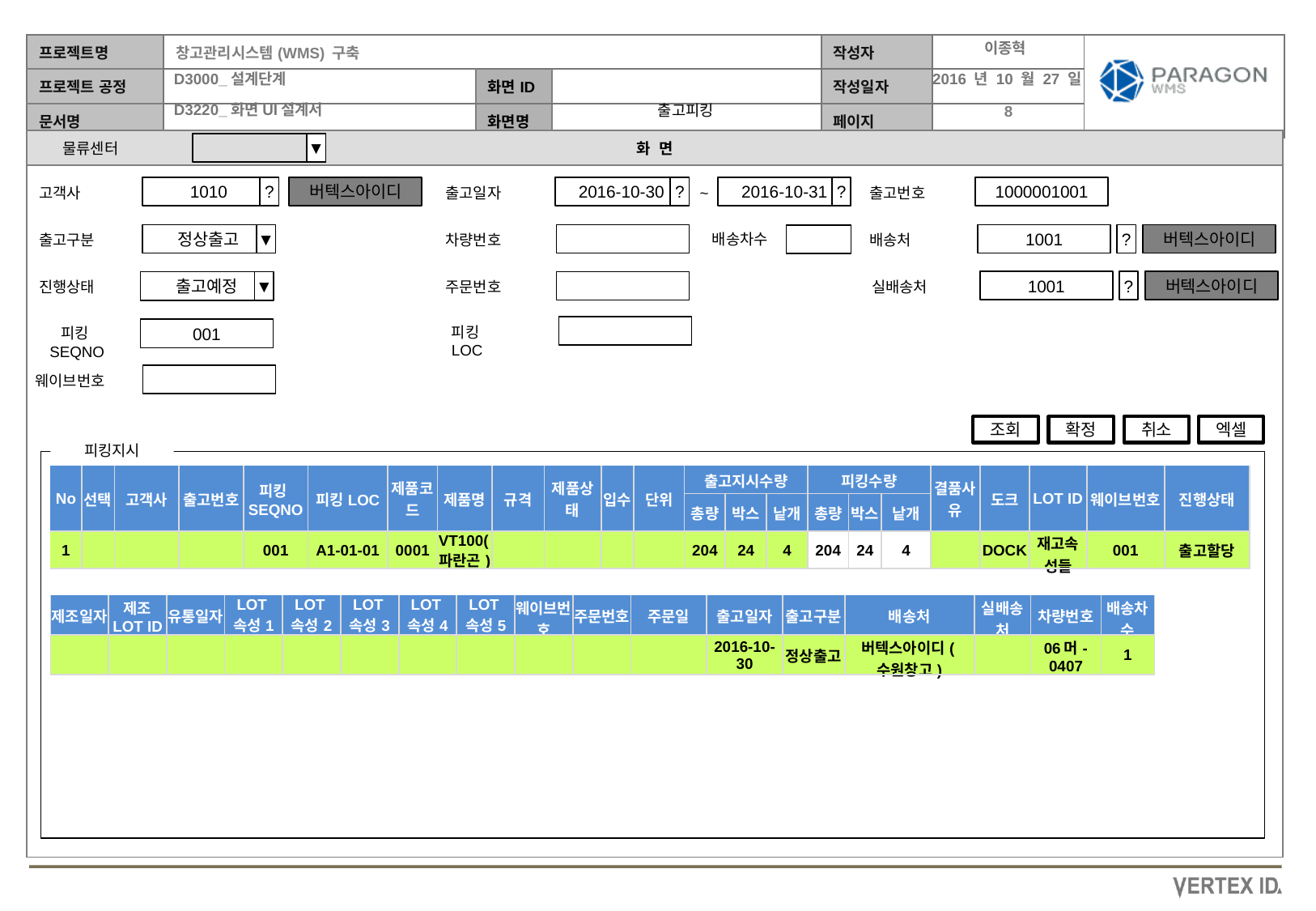

이종혁
2016 년 10 월 27 일
출고피킹
물류센터

▼
고객사
1010
?
버텍스아이디
출고일자
2016-10-30
?
~
2016-10-31
?
출고번호
1000001001
배송차수
출고구분
정상출고
▼
차량번호

배송처
1001
?
버텍스아이디

실배송처
1001
?
버텍스아이디
주문번호

진행상태
출고예정
▼
피킹LOC

피킹SEQNO
001
웨이브번호

조회
확정
취소
엑셀
피킹지시

| No | 선택 | 고객사 | 출고번호 | 피킹SEQNO | 피킹LOC | 제품코드 | 제품명 | 규격 | 제품상태 | 입수 | 단위 | 출고지시수량 |  |  | 피킹수량 |  |  | 결품사유 | 도크 | LOT ID | 웨이브번호 | 진행상태 |
| --- | --- | --- | --- | --- | --- | --- | --- | --- | --- | --- | --- | --- | --- | --- | --- | --- | --- | --- | --- | --- | --- | --- |
|  |  |  |  |  |  |  |  |  |  |  |  | 총량 | 박스 | 낱개 | 총량 | 박스 | 낱개 |  |  |  |  |  |
| 1 |  |  |  | 001 | A1-01-01 | 0001 | VT100(파란곤) |  |  |  |  | 204 | 24 | 4 | 204 | 24 | 4 |  | DOCK | 재고속성들 | 001 | 출고할당 |
| 제조일자 | 제조 LOT ID | 유통일자 | LOT속성1 | LOT속성2 | LOT속성3 | LOT속성4 | LOT속성5 | 웨이브번호 | 주문번호 | 주문일 | 출고일자 | 출고구분 | 배송처 | 실배송처 | 차량번호 | 배송차수 |
| --- | --- | --- | --- | --- | --- | --- | --- | --- | --- | --- | --- | --- | --- | --- | --- | --- |
|  |  |  |  |  |  |  |  |  |  |  | 2016-10-30 | 정상출고 | 버텍스아이디(수원창고) |  | 06머-0407 | 1 |